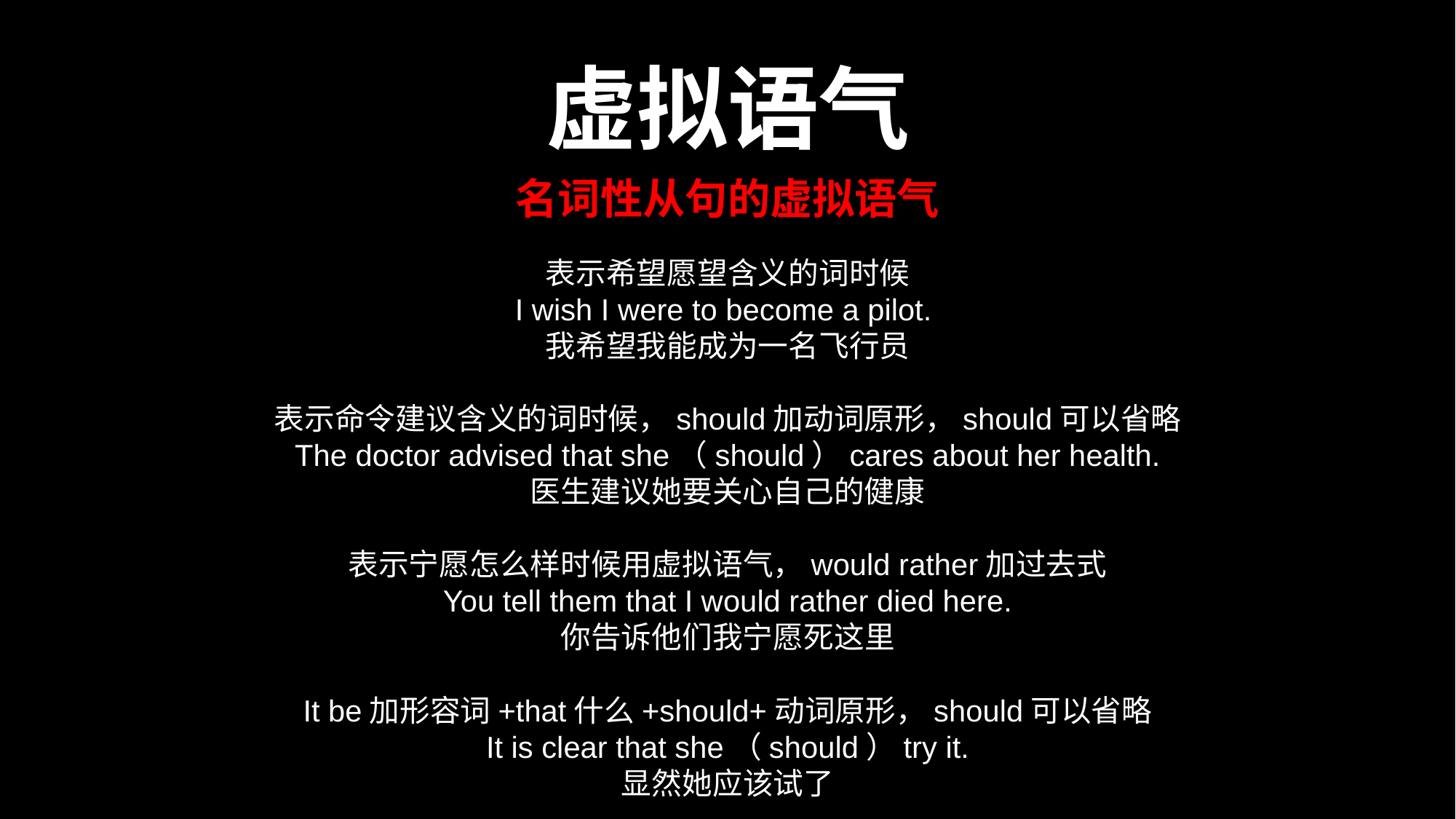

虚拟语气
名词性从句的虚拟语气
表示希望愿望含义的词时候
I wish I were to become a pilot.
我希望我能成为一名飞行员

表示命令建议含义的词时候，should加动词原形，should可以省略
The doctor advised that she（should）cares about her health.
医生建议她要关心自己的健康

表示宁愿怎么样时候用虚拟语气，would rather加过去式
You tell them that I would rather died here.
你告诉他们我宁愿死这里

It be加形容词+that什么+should+动词原形，should可以省略
It is clear that she（should）try it.
显然她应该试了